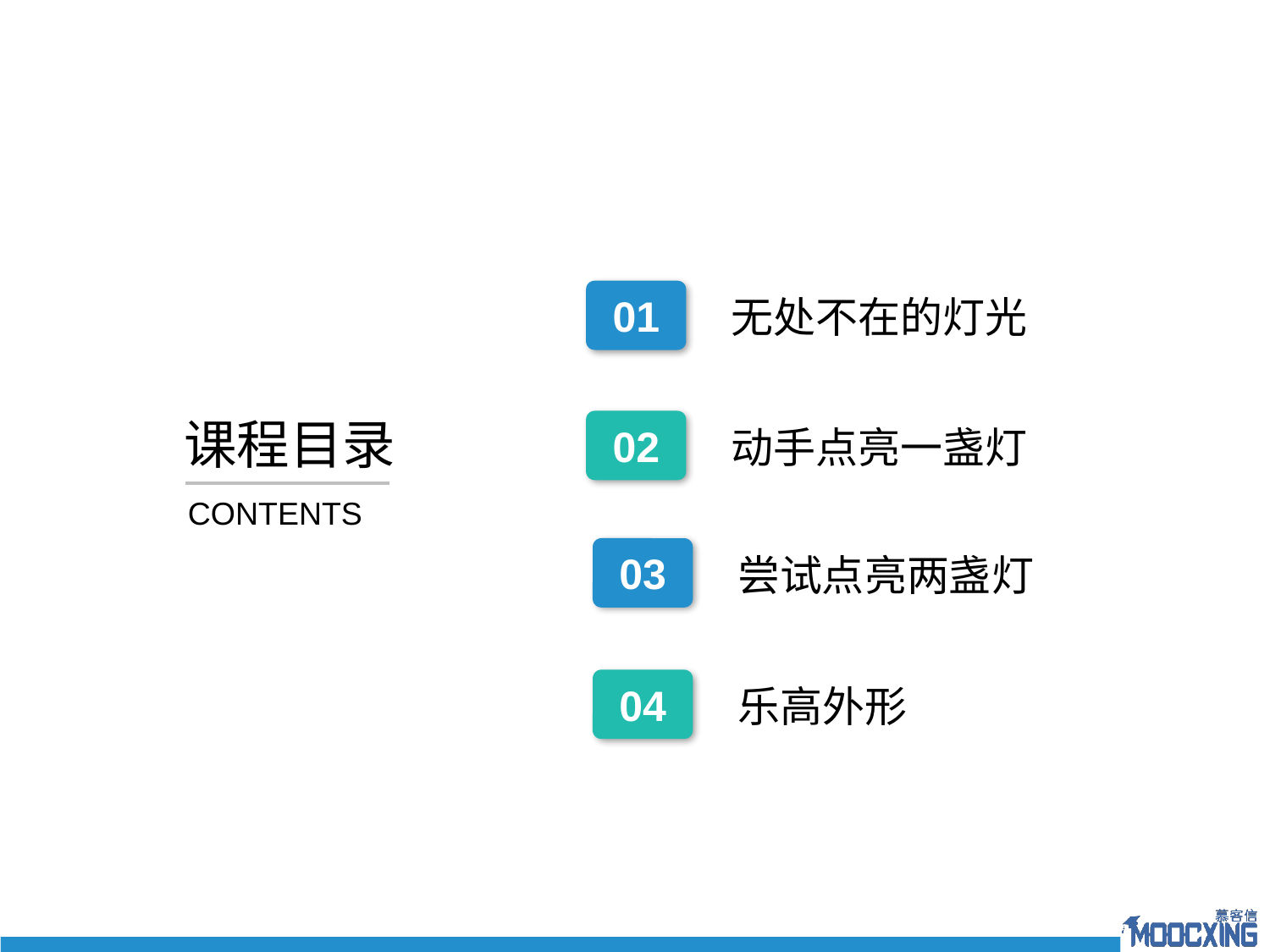

01
无处不在的灯光
课程目录
CONTENTS
02
动手点亮一盏灯
03
尝试点亮两盏灯
04
乐高外形